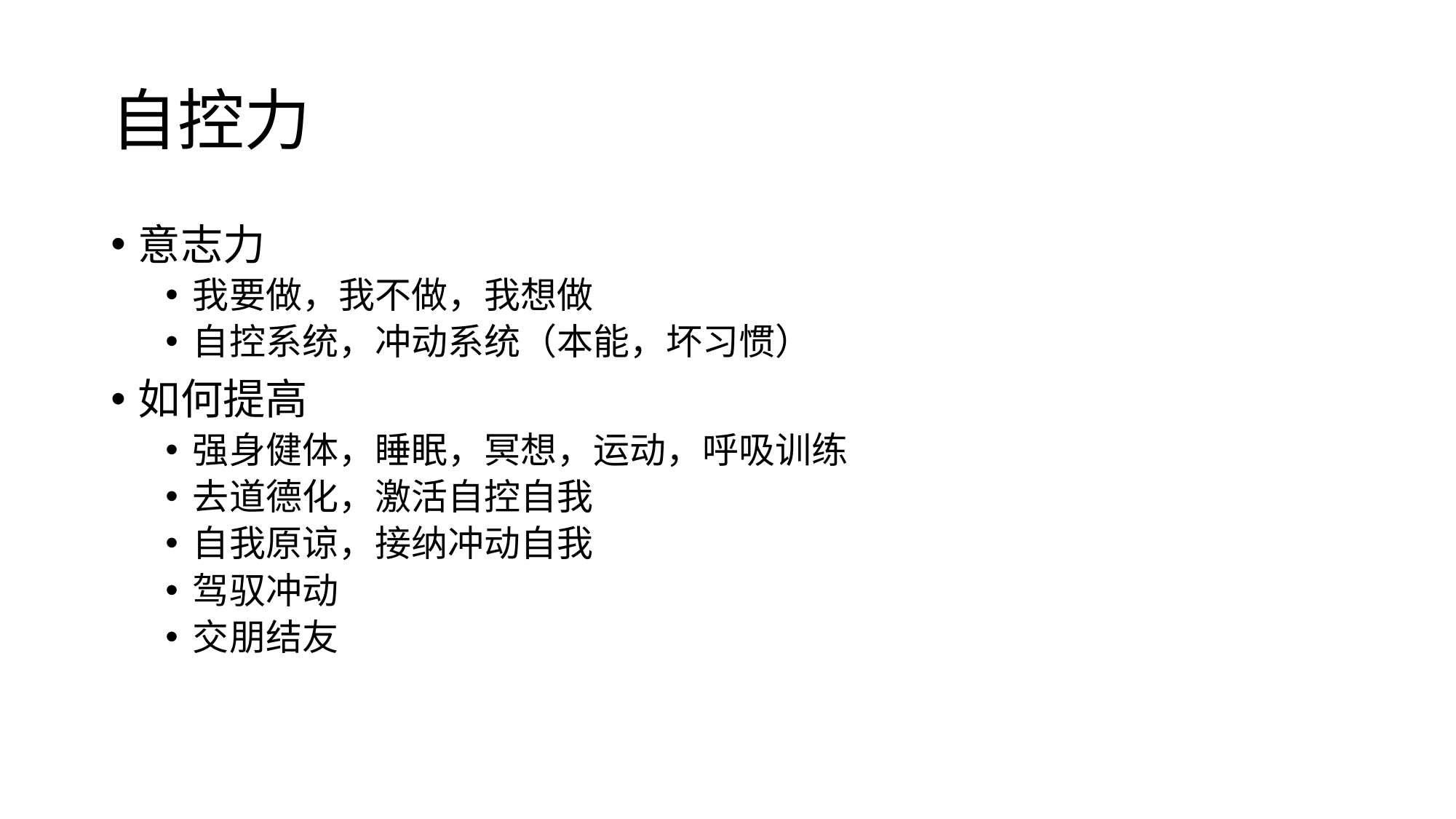

# 自控力
意志力
我要做，我不做，我想做
自控系统，冲动系统（本能，坏习惯）
如何提高
强身健体，睡眠，冥想，运动，呼吸训练
去道德化，激活自控自我
自我原谅，接纳冲动自我
驾驭冲动
交朋结友